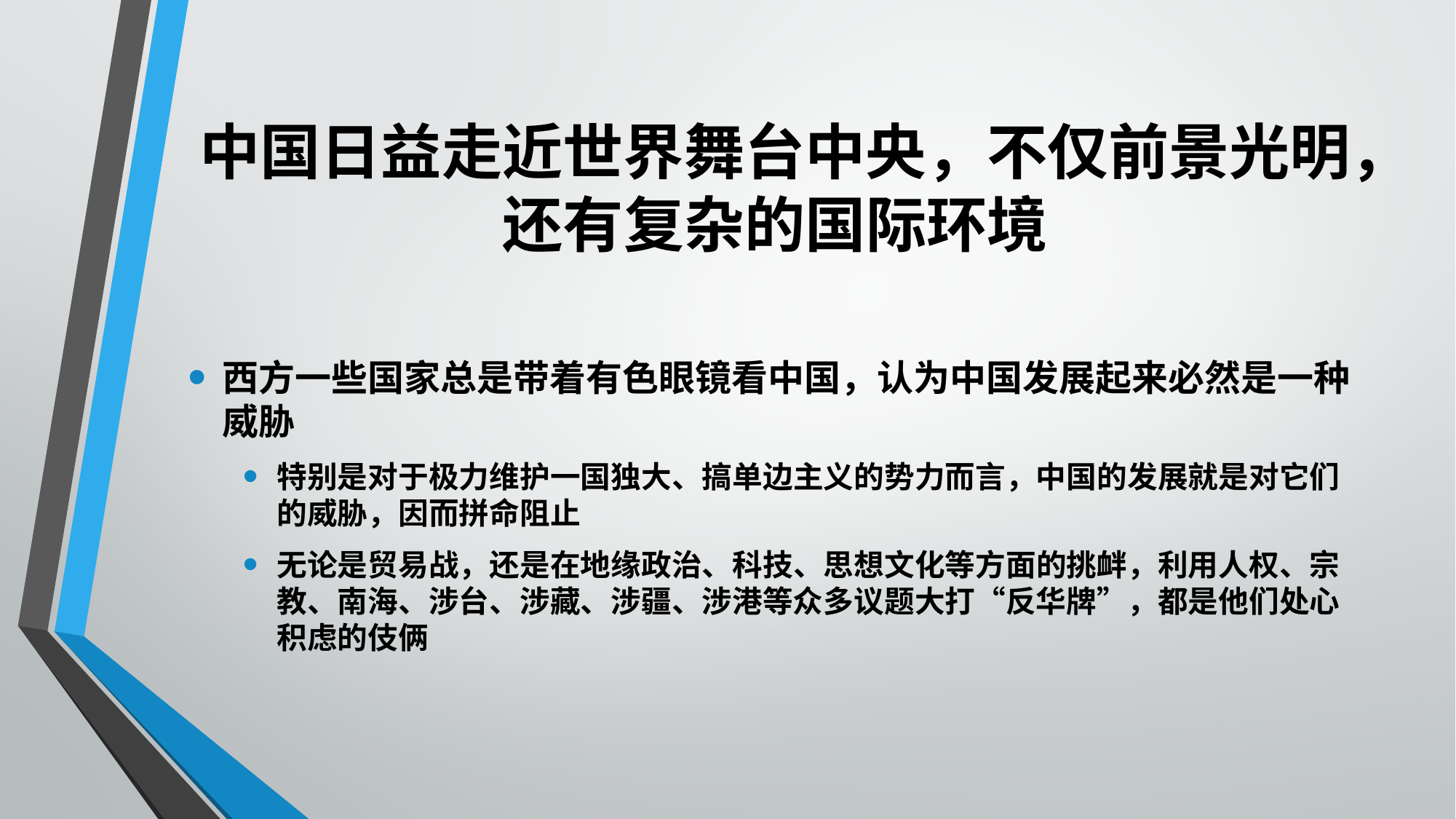

# 中国日益走近世界舞台中央，不仅前景光明，还有复杂的国际环境
西方一些国家总是带着有色眼镜看中国，认为中国发展起来必然是一种威胁
特别是对于极力维护一国独大、搞单边主义的势力而言，中国的发展就是对它们的威胁，因而拼命阻止
无论是贸易战，还是在地缘政治、科技、思想文化等方面的挑衅，利用人权、宗教、南海、涉台、涉藏、涉疆、涉港等众多议题大打“反华牌”，都是他们处心积虑的伎俩